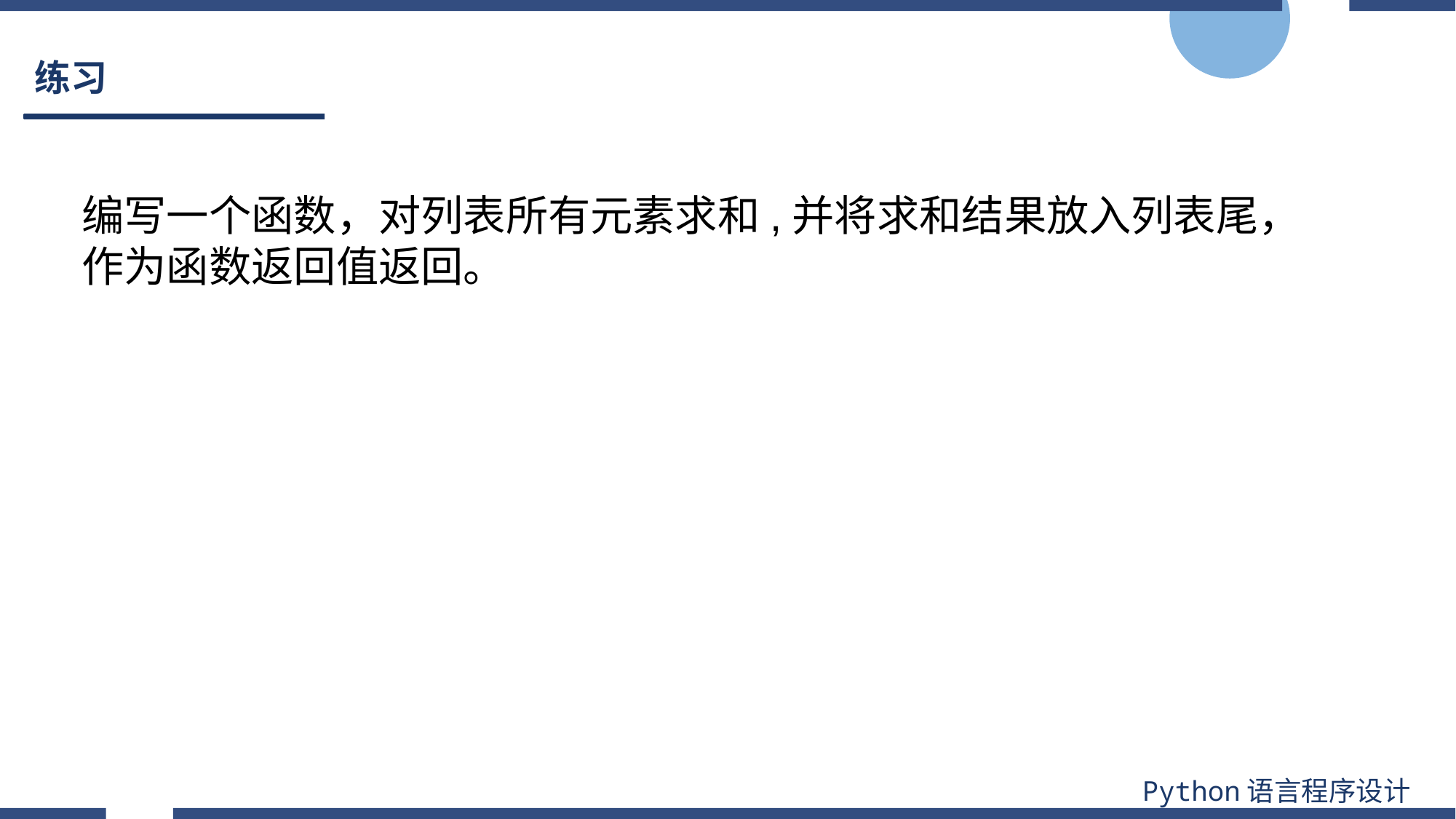

# 练习
编写一个函数，对列表所有元素求和,并将求和结果放入列表尾，作为函数返回值返回。